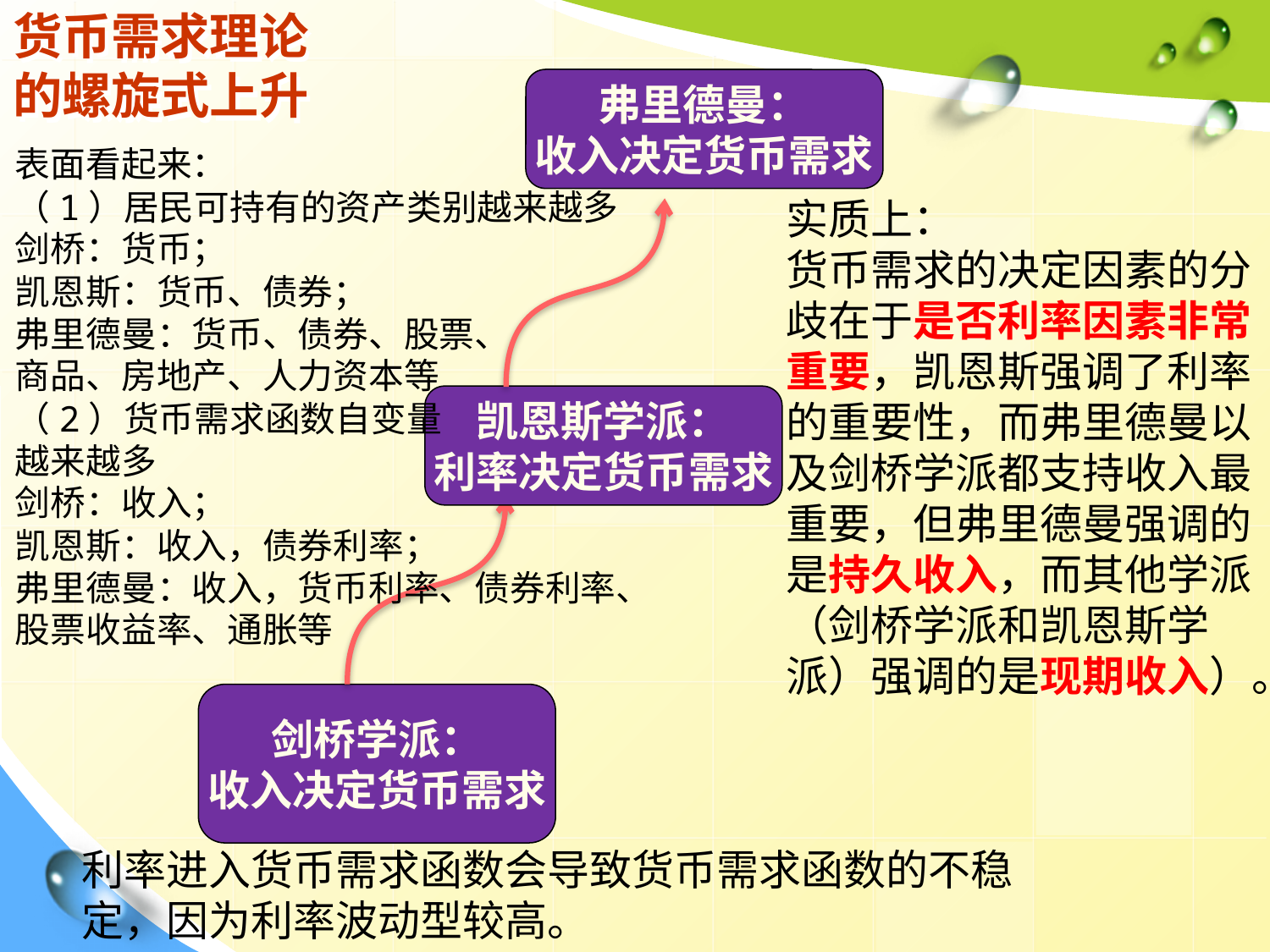

# 货币需求理论 的螺旋式上升
弗里德曼：
收入决定货币需求
表面看起来：
（1）居民可持有的资产类别越来越多
剑桥：货币；
凯恩斯：货币、债券；
弗里德曼：货币、债券、股票、
商品、房地产、人力资本等
（2）货币需求函数自变量
越来越多
剑桥：收入；
凯恩斯：收入，债券利率；
弗里德曼：收入，货币利率、债券利率、
股票收益率、通胀等

实质上：
货币需求的决定因素的分歧在于是否利率因素非常
重要，凯恩斯强调了利率的重要性，而弗里德曼以及剑桥学派都支持收入最重要，但弗里德曼强调的是持久收入，而其他学派（剑桥学派和凯恩斯学派）强调的是现期收入）。
凯恩斯学派：
利率决定货币需求
剑桥学派：
收入决定货币需求
利率进入货币需求函数会导致货币需求函数的不稳
定，因为利率波动型较高。